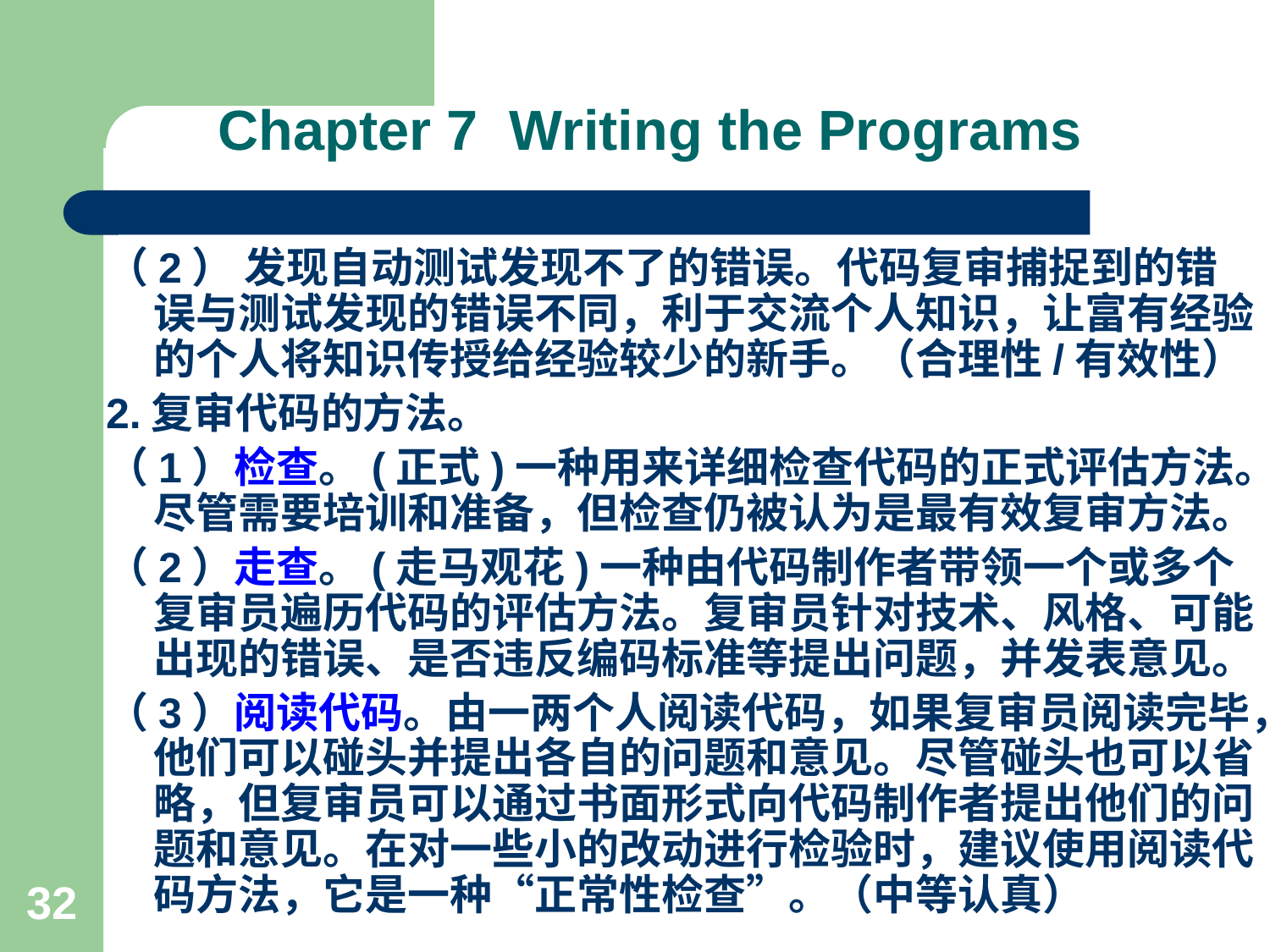

# Chapter 7  Writing the Programs
（2） 发现自动测试发现不了的错误。代码复审捕捉到的错误与测试发现的错误不同，利于交流个人知识，让富有经验的个人将知识传授给经验较少的新手。（合理性/有效性）
2.复审代码的方法。
（1）检查。(正式)一种用来详细检查代码的正式评估方法。尽管需要培训和准备，但检查仍被认为是最有效复审方法。
（2）走查。(走马观花)一种由代码制作者带领一个或多个复审员遍历代码的评估方法。复审员针对技术、风格、可能出现的错误、是否违反编码标准等提出问题，并发表意见。
（3）阅读代码。由一两个人阅读代码，如果复审员阅读完毕，他们可以碰头并提出各自的问题和意见。尽管碰头也可以省略，但复审员可以通过书面形式向代码制作者提出他们的问题和意见。在对一些小的改动进行检验时，建议使用阅读代码方法，它是一种“正常性检查”。（中等认真）
32